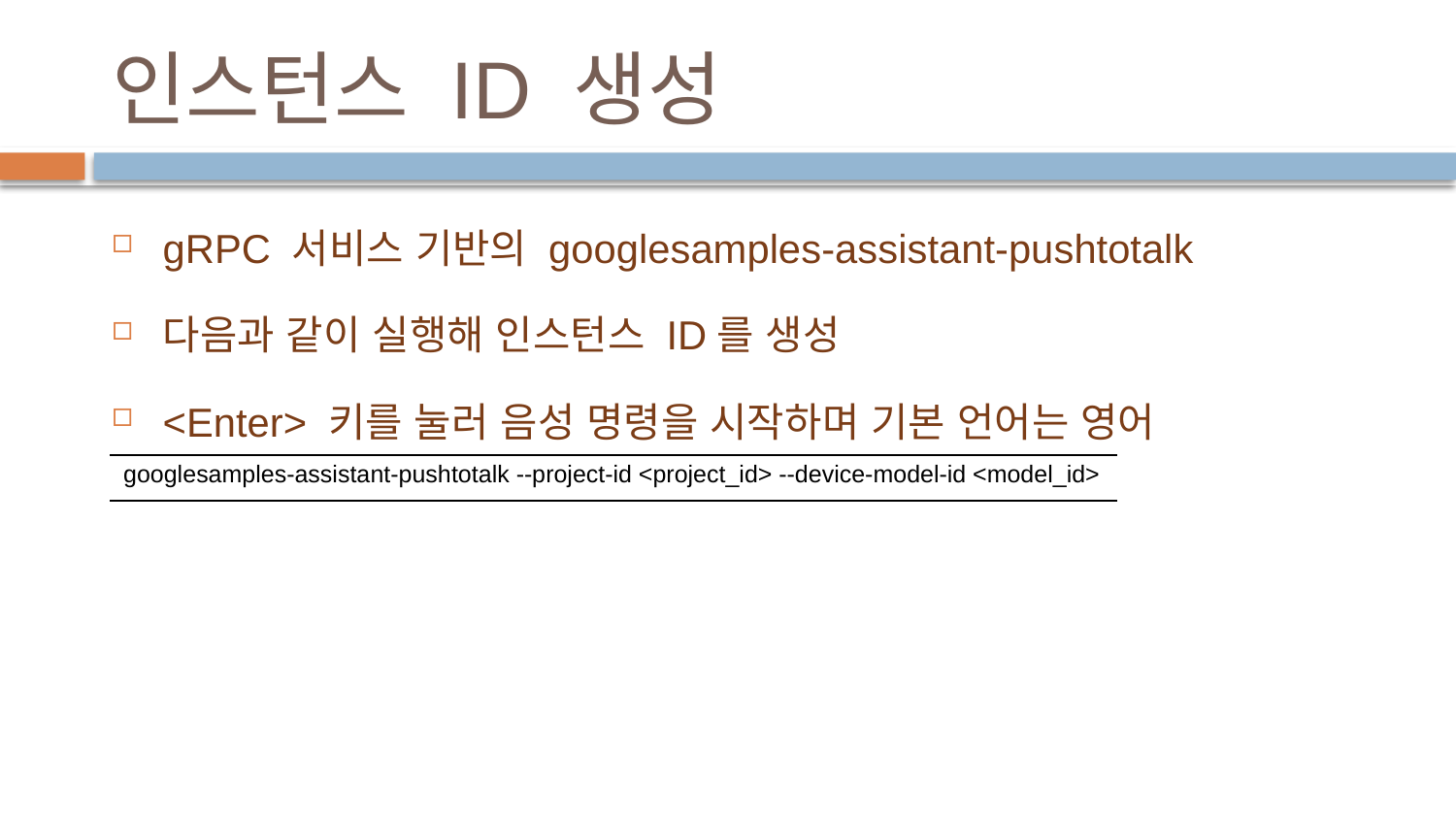

# 인스턴스 ID 생성
gRPC 서비스 기반의 googlesamples-assistant-pushtotalk
다음과 같이 실행해 인스턴스 ID를 생성
<Enter> 키를 눌러 음성 명령을 시작하며 기본 언어는 영어

| googlesamples-assistant-pushtotalk --project-id <project\_id> --device-model-id <model\_id> |
| --- |